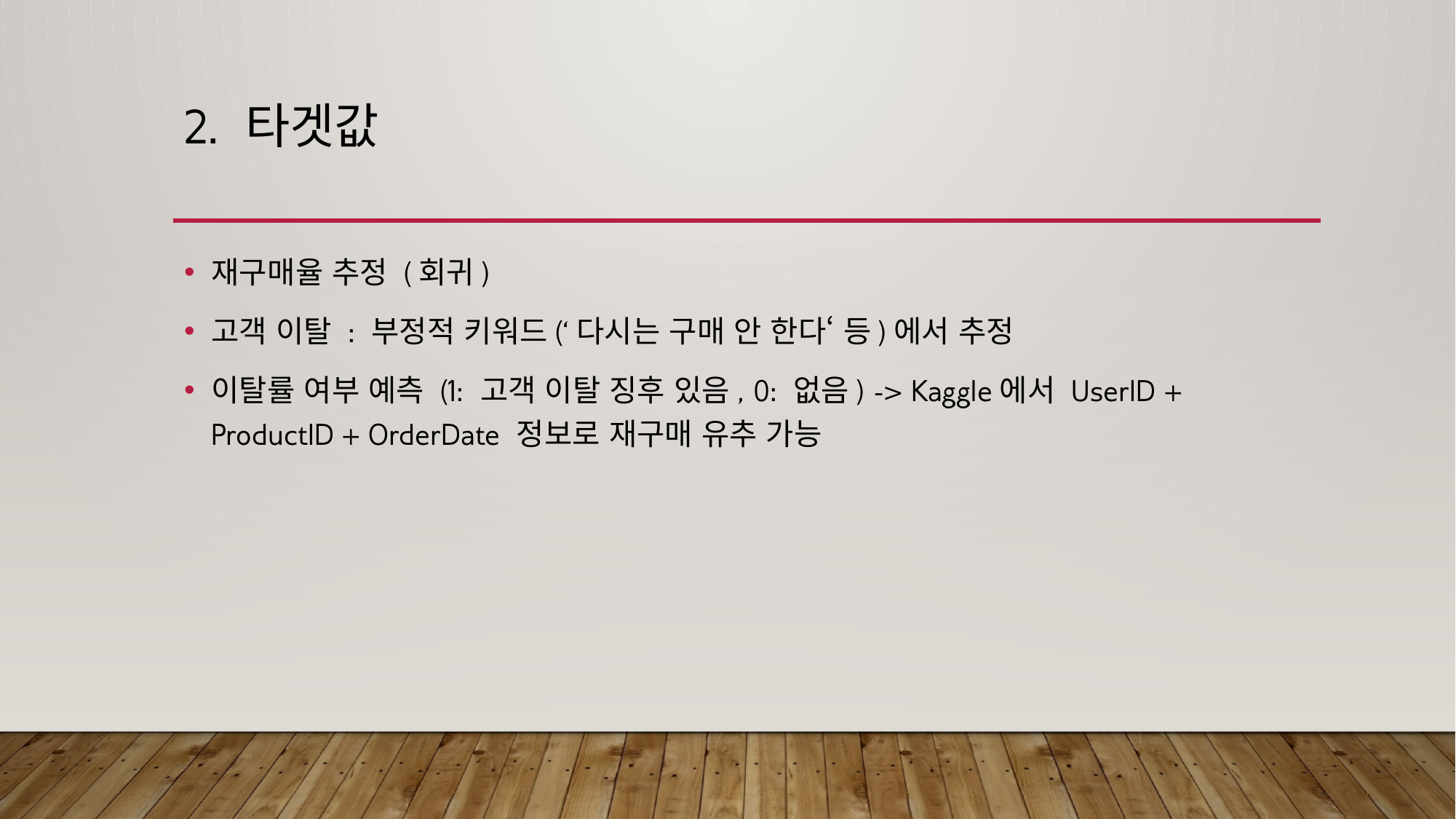

# 2. 타겟값
재구매율 추정 (회귀)
고객 이탈 : 부정적 키워드(‘다시는 구매 안 한다‘ 등)에서 추정
이탈률 여부 예측 (1: 고객 이탈 징후 있음, 0: 없음) -> Kaggle에서 UserID + ProductID + OrderDate 정보로 재구매 유추 가능